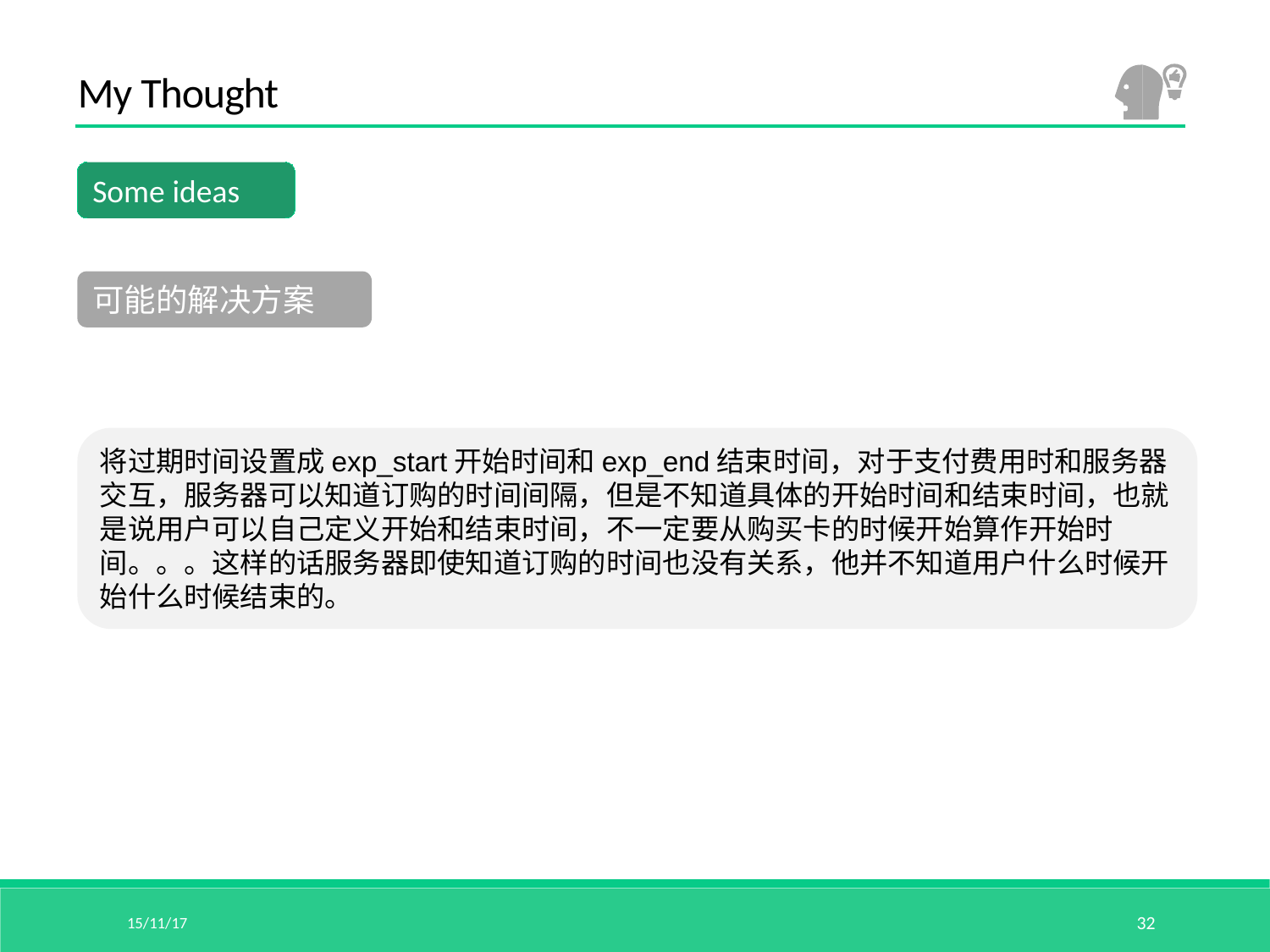

My Thought

Some ideas
可能的解决方案
将过期时间设置成exp_start开始时间和exp_end结束时间，对于支付费用时和服务器交互，服务器可以知道订购的时间间隔，但是不知道具体的开始时间和结束时间，也就是说用户可以自己定义开始和结束时间，不一定要从购买卡的时候开始算作开始时间。。。这样的话服务器即使知道订购的时间也没有关系，他并不知道用户什么时候开始什么时候结束的。
15/11/17
32